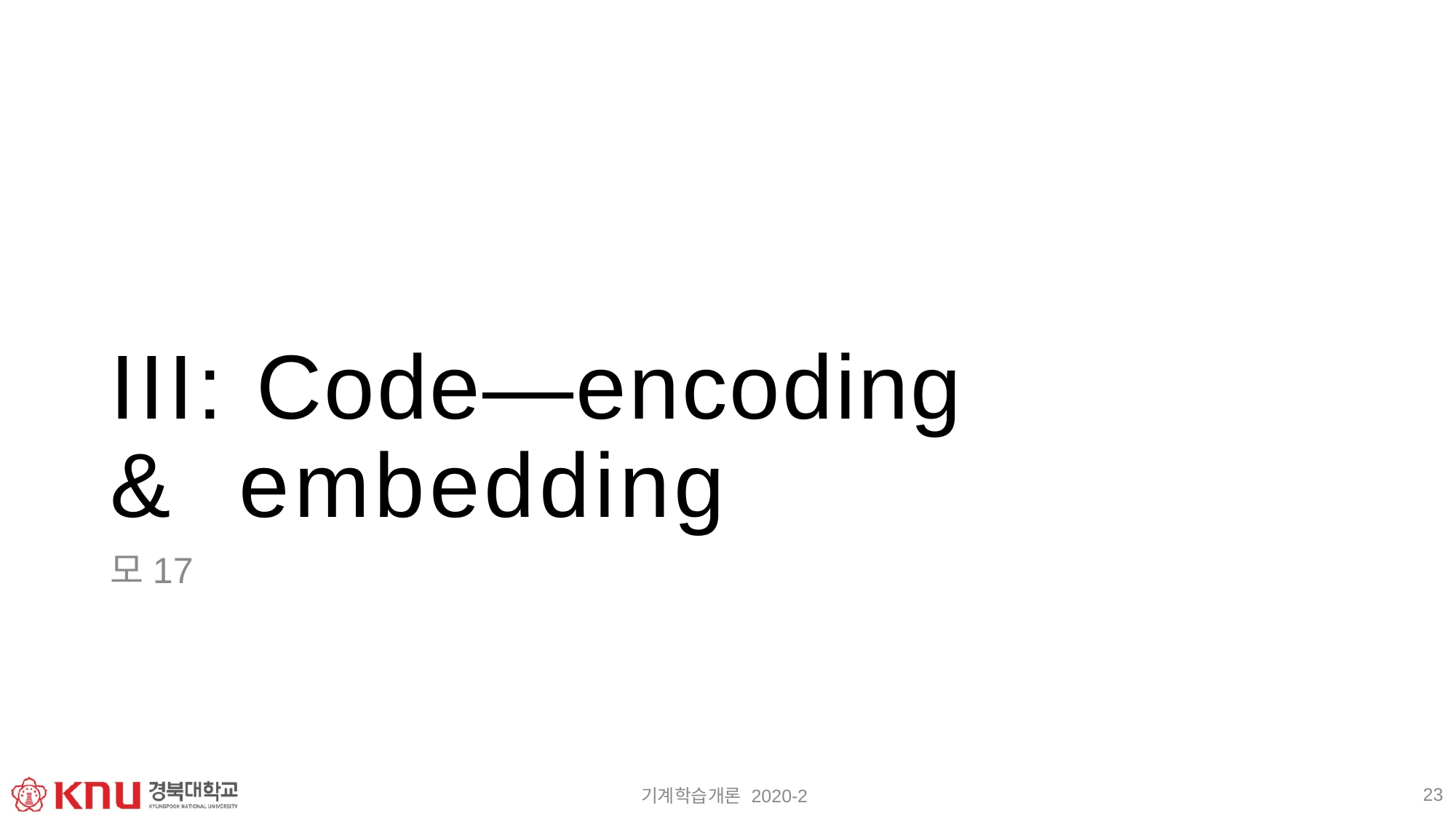

# III: Code—encoding &  embedding
모17
23
기계학습개론 2020-2